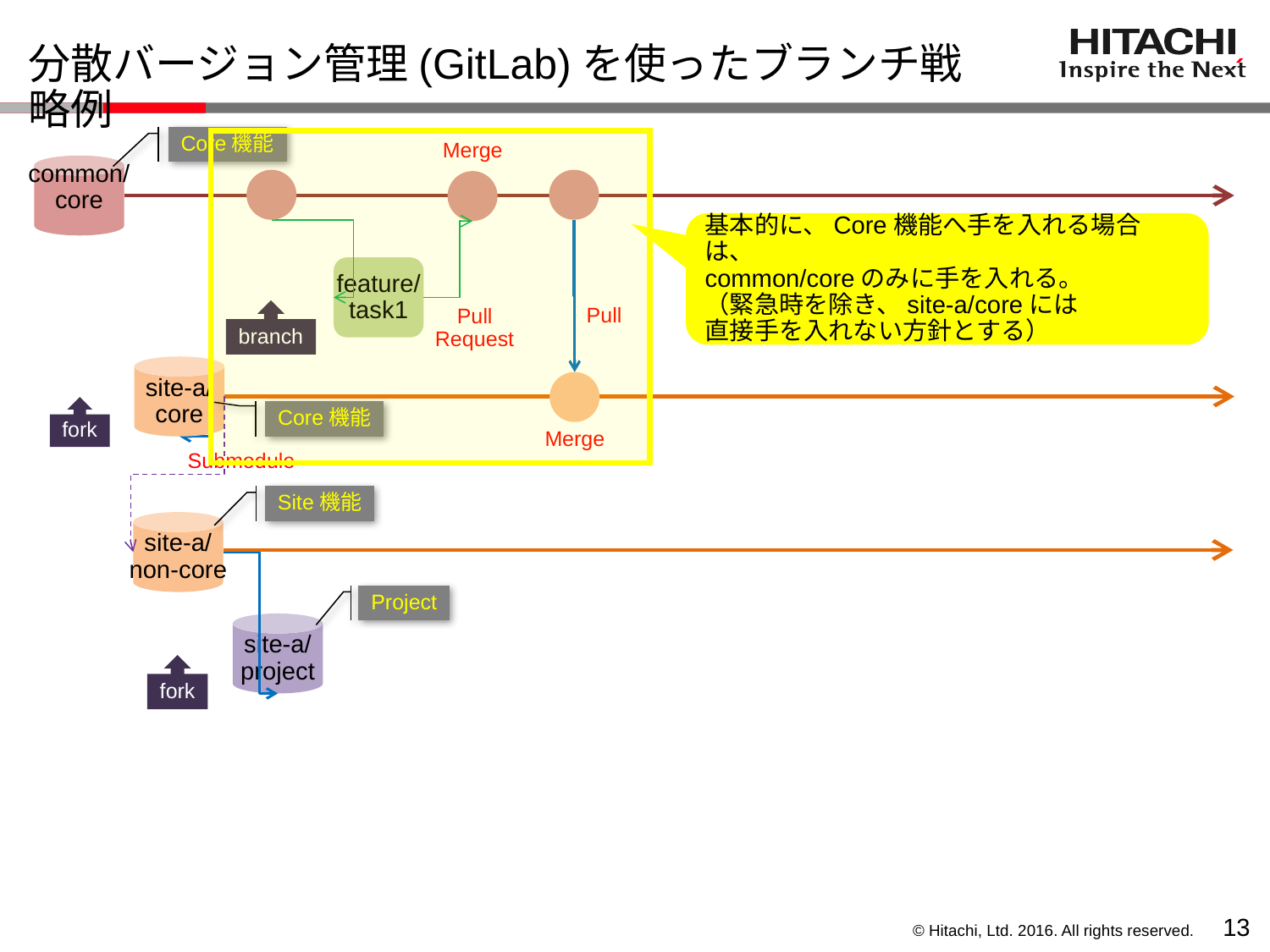

# 分散バージョン管理(GitLab)を使ったブランチ戦略例
Core機能

Merge
common/
core

基本的に、Core機能へ手を入れる場合は、
common/coreのみに手を入れる。
（緊急時を除き、site-a/coreには
直接手を入れない方針とする）
feature/
task1
Pull
Pull
Request
branch
site-a/
core

fork
Core機能
Merge
Submodule
Site機能
site-a/
non-core
Project
site-a/
project
fork
13